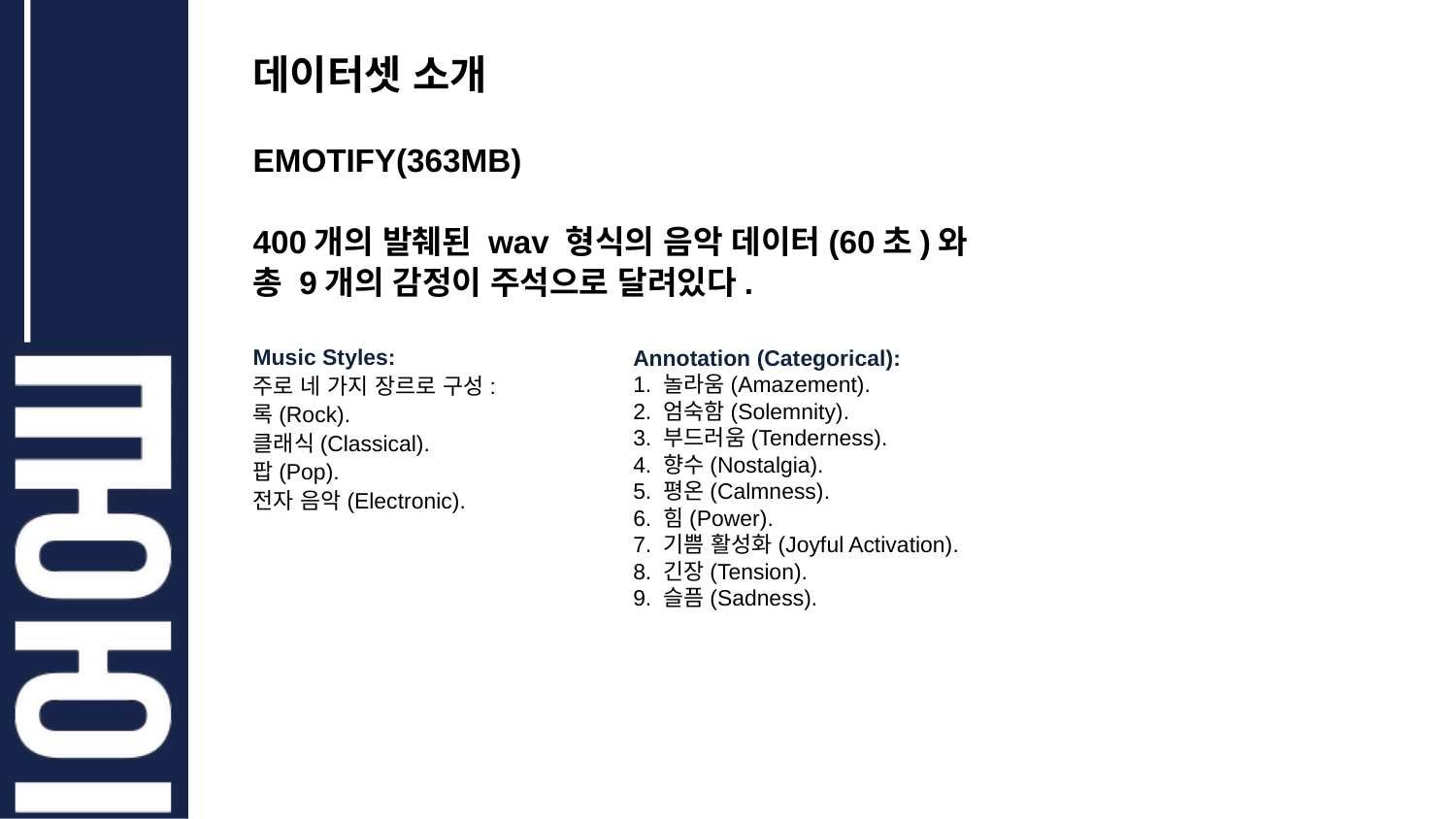

# 데이터셋 소개
EMOTIFY(363MB)

400개의 발췌된 wav 형식의 음악 데이터(60초)와
총 9개의 감정이 주석으로 달려있다.

Music Styles:
주로 네 가지 장르로 구성:
록(Rock).
클래식(Classical).
팝(Pop).
전자 음악(Electronic).

Annotation (Categorical):
1. 놀라움(Amazement).
2. 엄숙함(Solemnity).
3. 부드러움(Tenderness).
4. 향수(Nostalgia).
5. 평온(Calmness).
6. 힘(Power).
7. 기쁨 활성화(Joyful Activation).
8. 긴장(Tension).
9. 슬픔(Sadness).